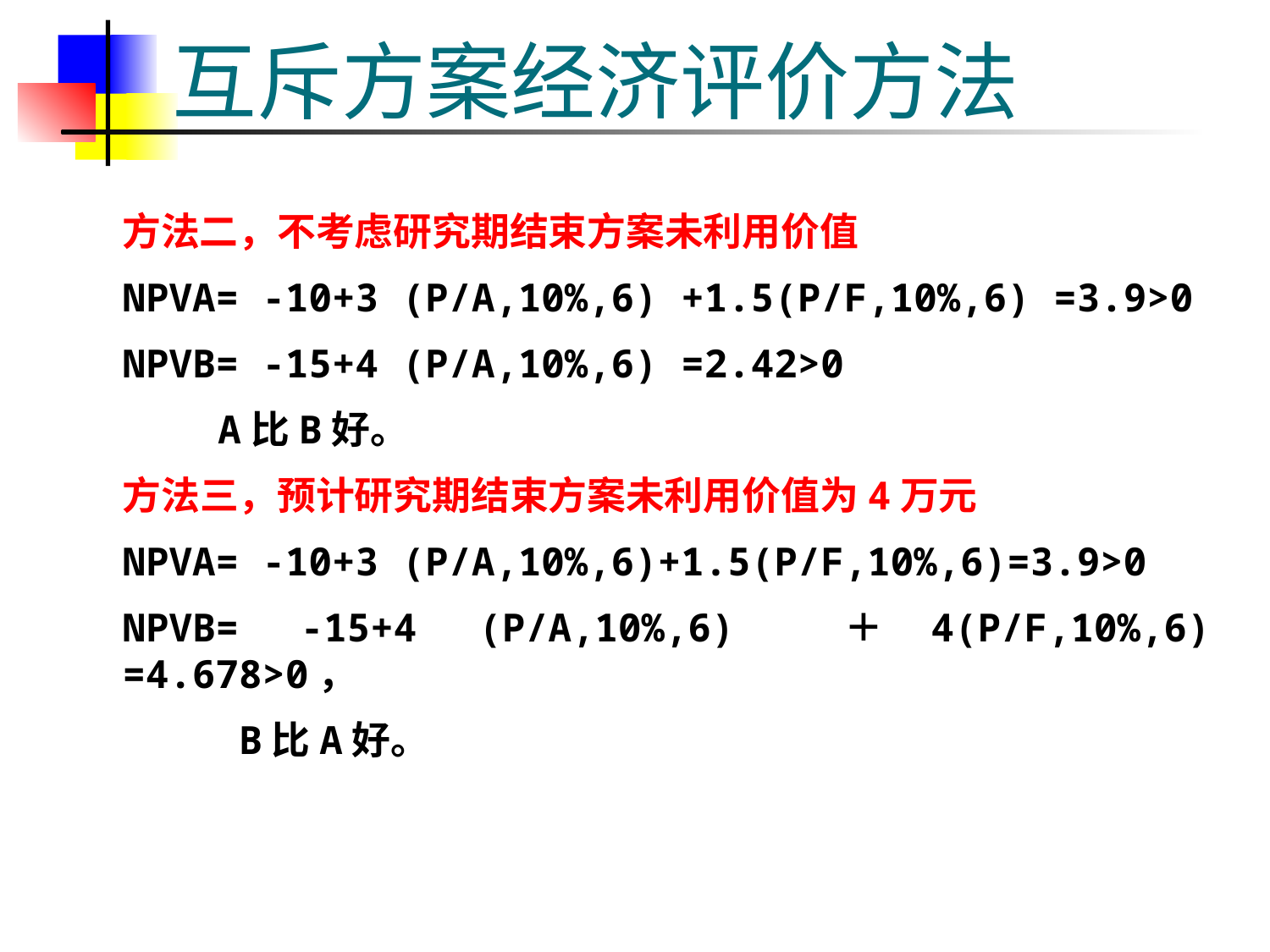

# 互斥方案经济评价方法
方法二，不考虑研究期结束方案未利用价值
NPVA= -10+3 (P/A,10%,6) +1.5(P/F,10%,6) =3.9>0
NPVB= -15+4 (P/A,10%,6) =2.42>0
　　 A比B好。
方法三，预计研究期结束方案未利用价值为4万元
NPVA= -10+3 (P/A,10%,6)+1.5(P/F,10%,6)=3.9>0
NPVB= -15+4 (P/A,10%,6) ＋4(P/F,10%,6) =4.678>0，
     B比A好。

48